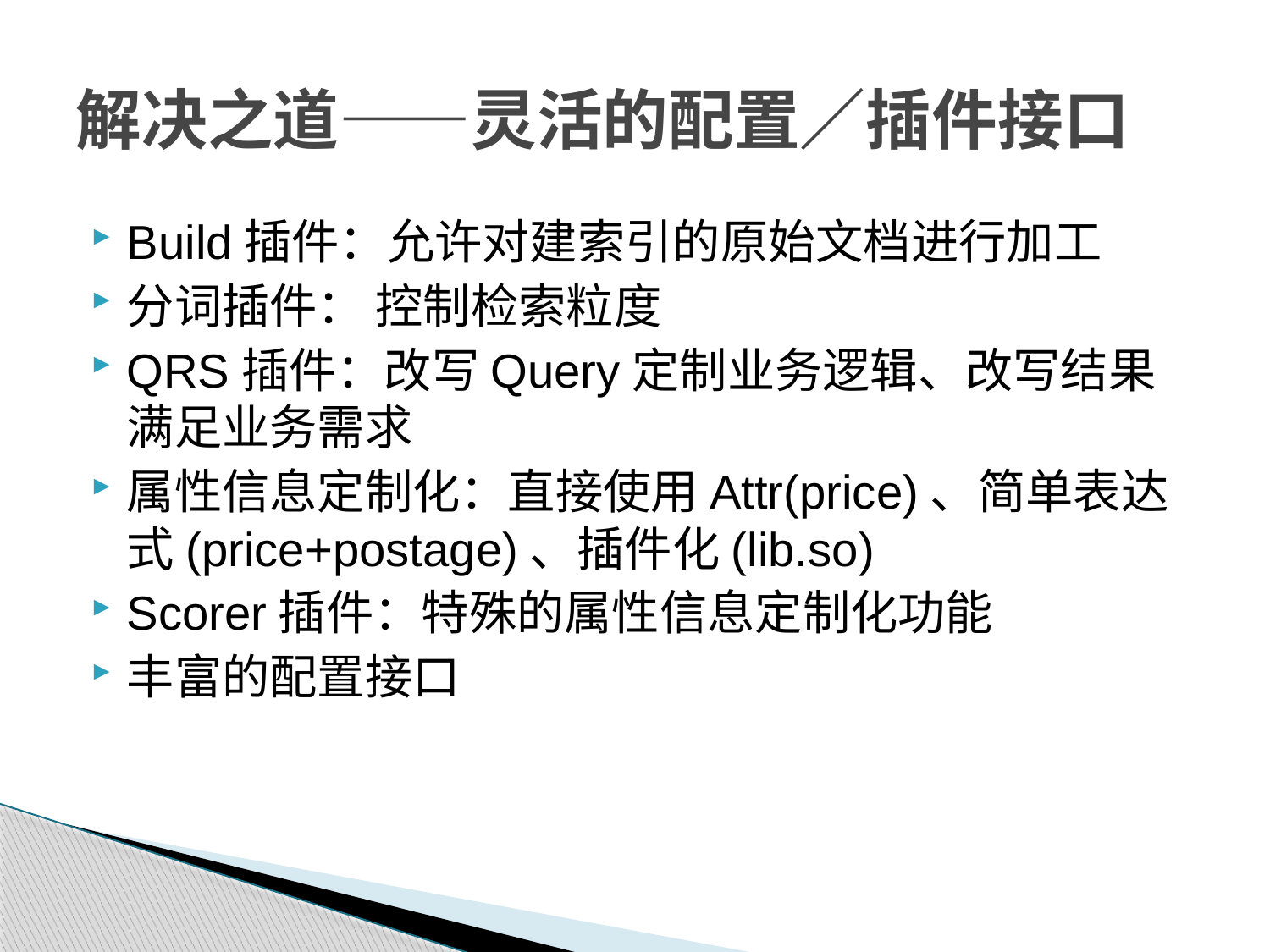

# 解决之道——灵活的配置／插件接口
Build插件：允许对建索引的原始文档进行加工
分词插件： 控制检索粒度
QRS插件：改写Query定制业务逻辑、改写结果满足业务需求
属性信息定制化：直接使用Attr(price)、简单表达式(price+postage)、插件化(lib.so)
Scorer插件：特殊的属性信息定制化功能
丰富的配置接口